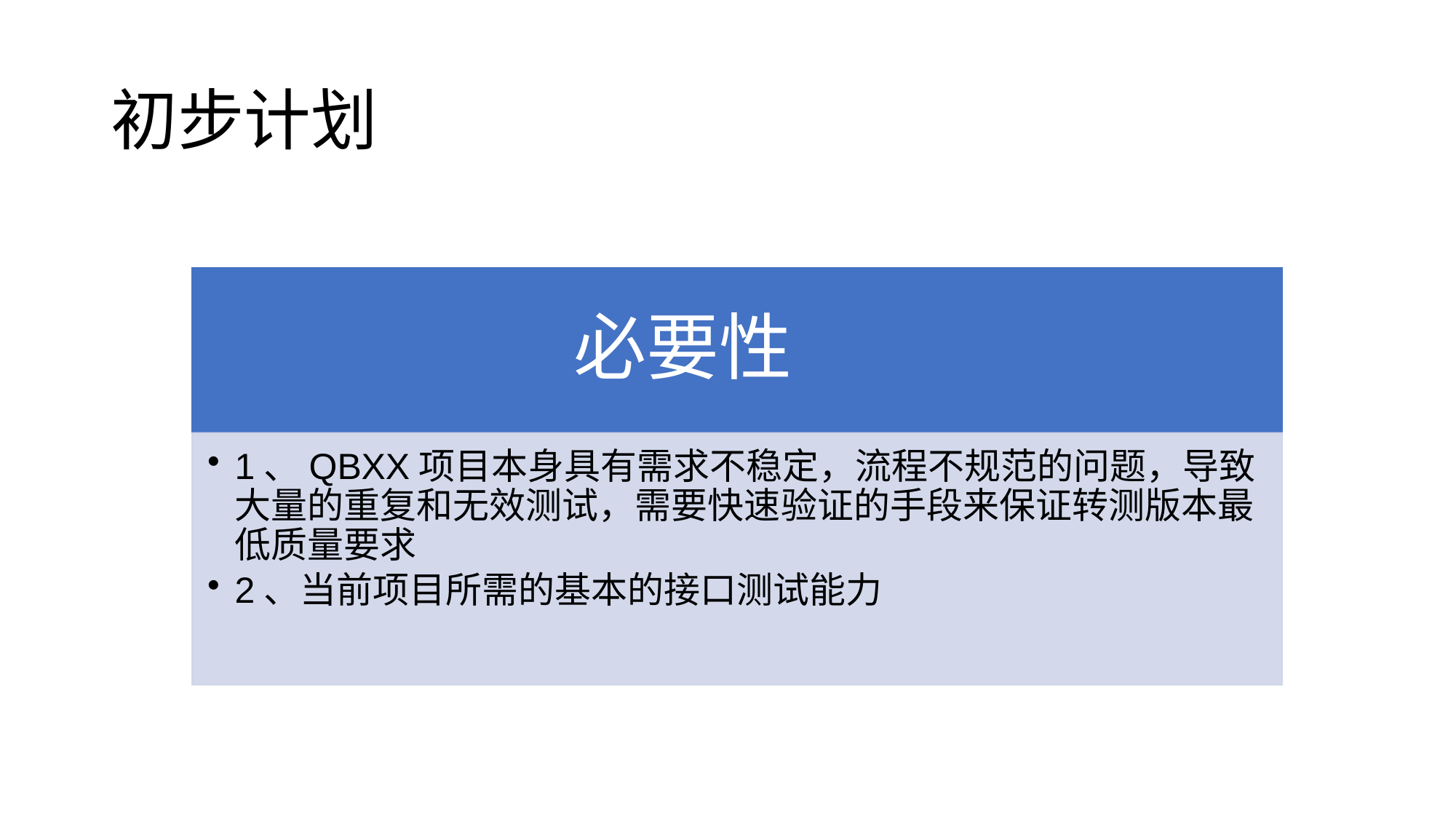

# 初步计划
必要性
1、QBXX项目本身具有需求不稳定，流程不规范的问题，导致大量的重复和无效测试，需要快速验证的手段来保证转测版本最低质量要求
2、当前项目所需的基本的接口测试能力